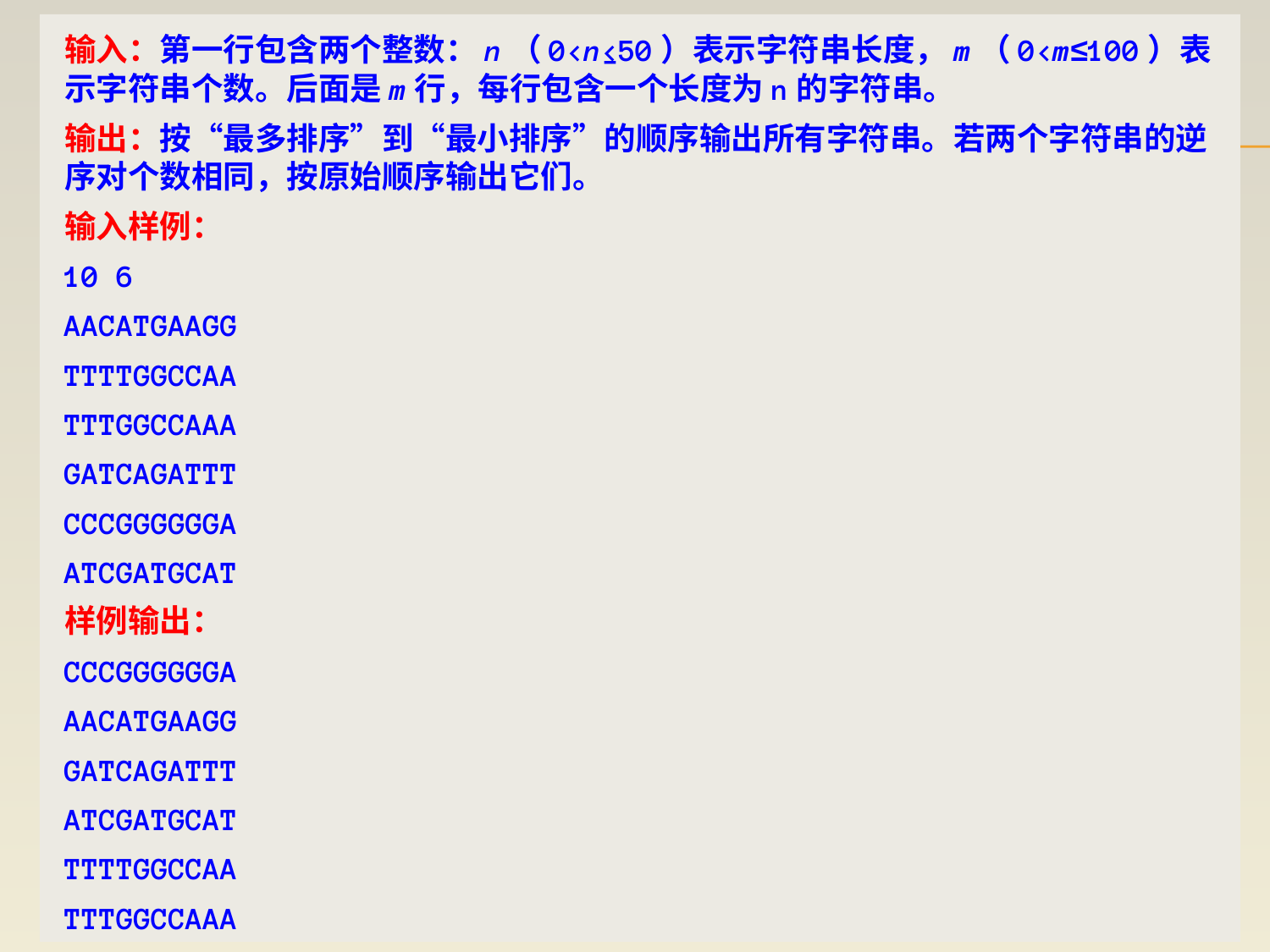

输入：第一行包含两个整数：n（0<n≤50）表示字符串长度，m（0<m≤100）表示字符串个数。后面是m行，每行包含一个长度为n的字符串。
输出：按“最多排序”到“最小排序”的顺序输出所有字符串。若两个字符串的逆序对个数相同，按原始顺序输出它们。
输入样例：
10 6
AACATGAAGG
TTTTGGCCAA
TTTGGCCAAA
GATCAGATTT
CCCGGGGGGA
ATCGATGCAT
样例输出：
CCCGGGGGGA
AACATGAAGG
GATCAGATTT
ATCGATGCAT
TTTTGGCCAA
TTTGGCCAAA